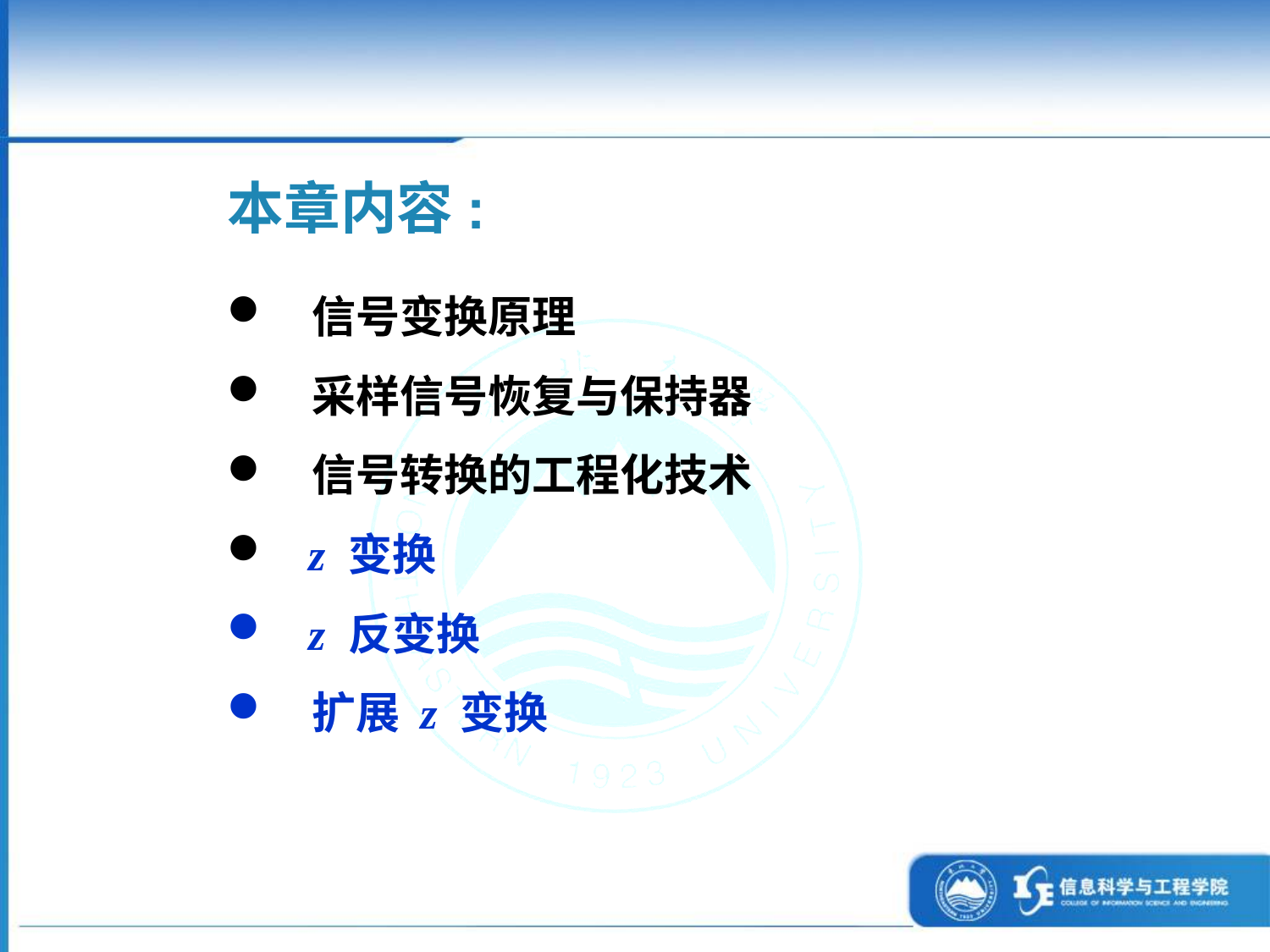

本章内容:
   信号变换原理
   采样信号恢复与保持器
   信号转换的工程化技术
   z 变换
   z 反变换
   扩展 z 变换